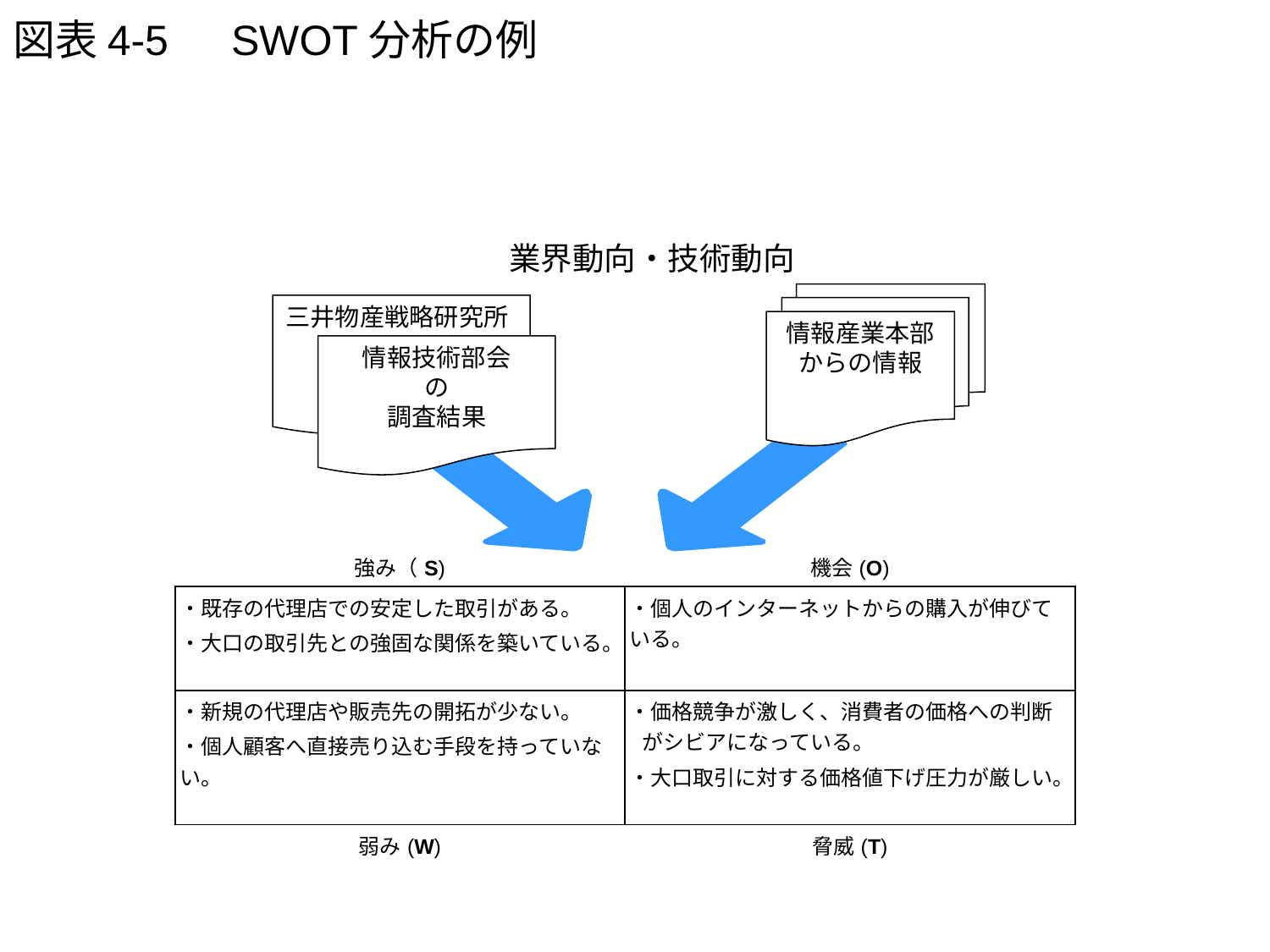

# 図表4-5　SWOT分析の例
業界動向・技術動向

情報産業本部
からの情報
三井物産戦略研究所
情報技術部会
の
調査結果
| 強み（S) | 機会(O) |
| --- | --- |
| ・既存の代理店での安定した取引がある。 ・大口の取引先との強固な関係を築いている。 | ・個人のインターネットからの購入が伸びている。 |
| ・新規の代理店や販売先の開拓が少ない。 ・個人顧客へ直接売り込む手段を持っていない。 | ・価格競争が激しく、消費者の価格への判断がシビアになっている。 ・大口取引に対する価格値下げ圧力が厳しい。 |
| 弱み(W) | 脅威(T) |